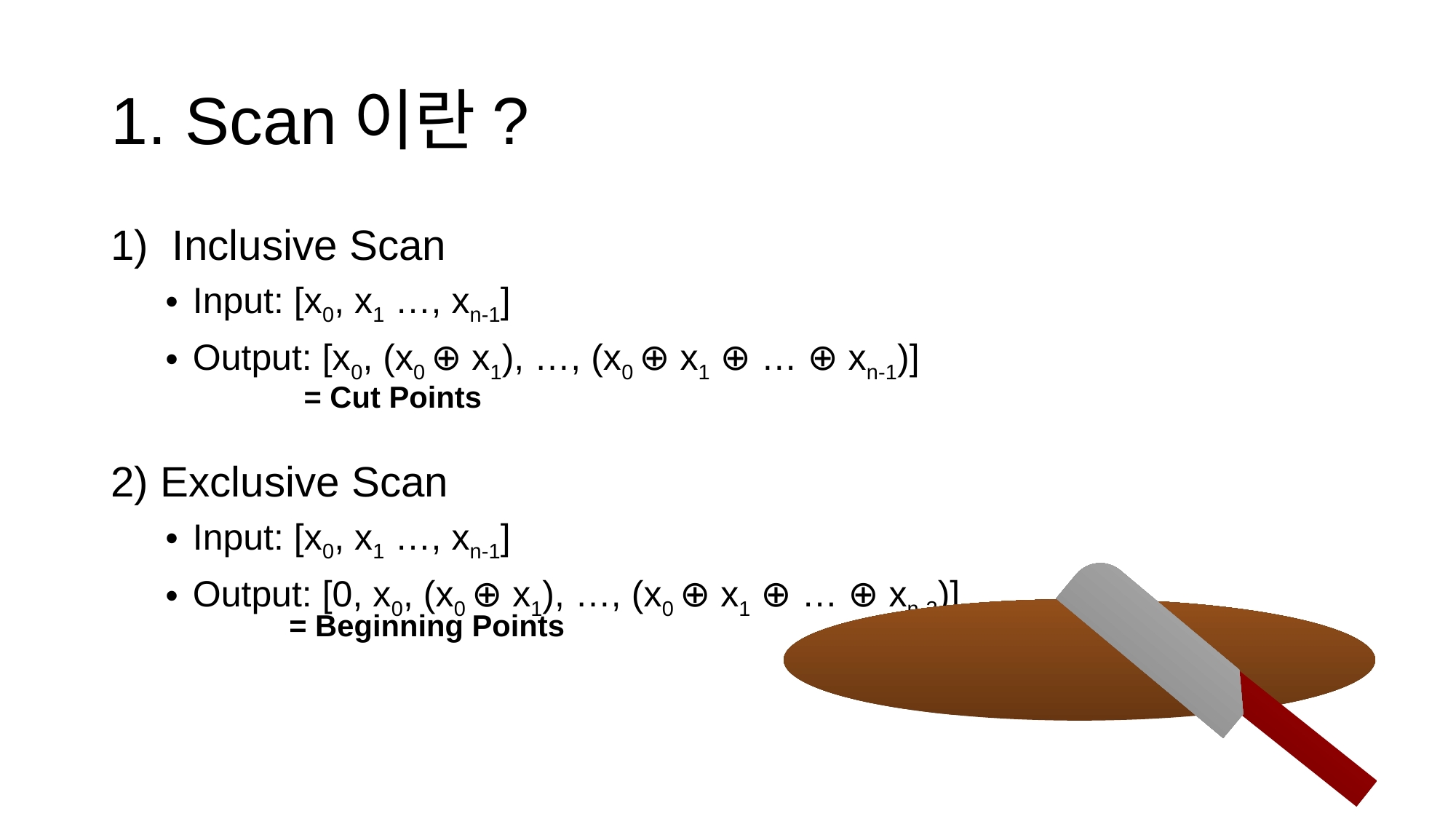

# 1. Scan이란?
Inclusive Scan
Input: [x0, x1 …, xn-1]
Output: [x0, (x0 ⊕ x1), …, (x0 ⊕ x1 ⊕ … ⊕ xn-1)]

2) Exclusive Scan
Input: [x0, x1 …, xn-1]
Output: [0, x0, (x0 ⊕ x1), …, (x0 ⊕ x1 ⊕ … ⊕ xn-2)]
= Cut Points

= Beginning Points